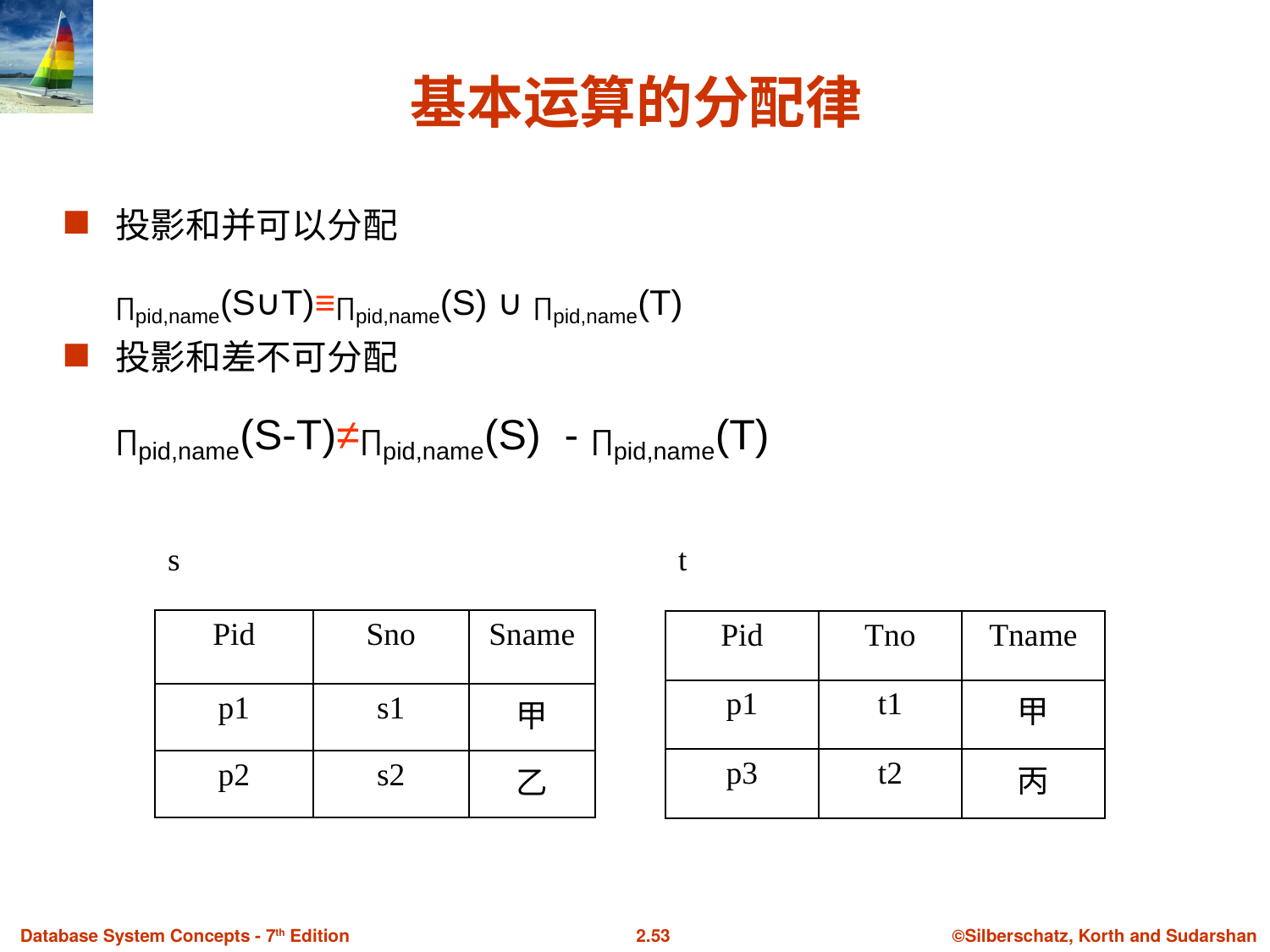

# 基本运算的分配律
投影和并可以分配
	∏pid,name(S∪T)≡∏pid,name(S) ∪ ∏pid,name(T)
投影和差不可分配
	∏pid,name(S-T)≠∏pid,name(S)  - ∏pid,name(T)

| s |  |  |  |
| --- | --- | --- | --- |
| Pid | Sno |  | Sname |
| p1 | s1 |  | 甲 |
| p2 | s2 |  | 乙 |
| t |  |  |
| --- | --- | --- |
| Pid | Tno | Tname |
| p1 | t1 | 甲 |
| p3 | t2 | 丙 |